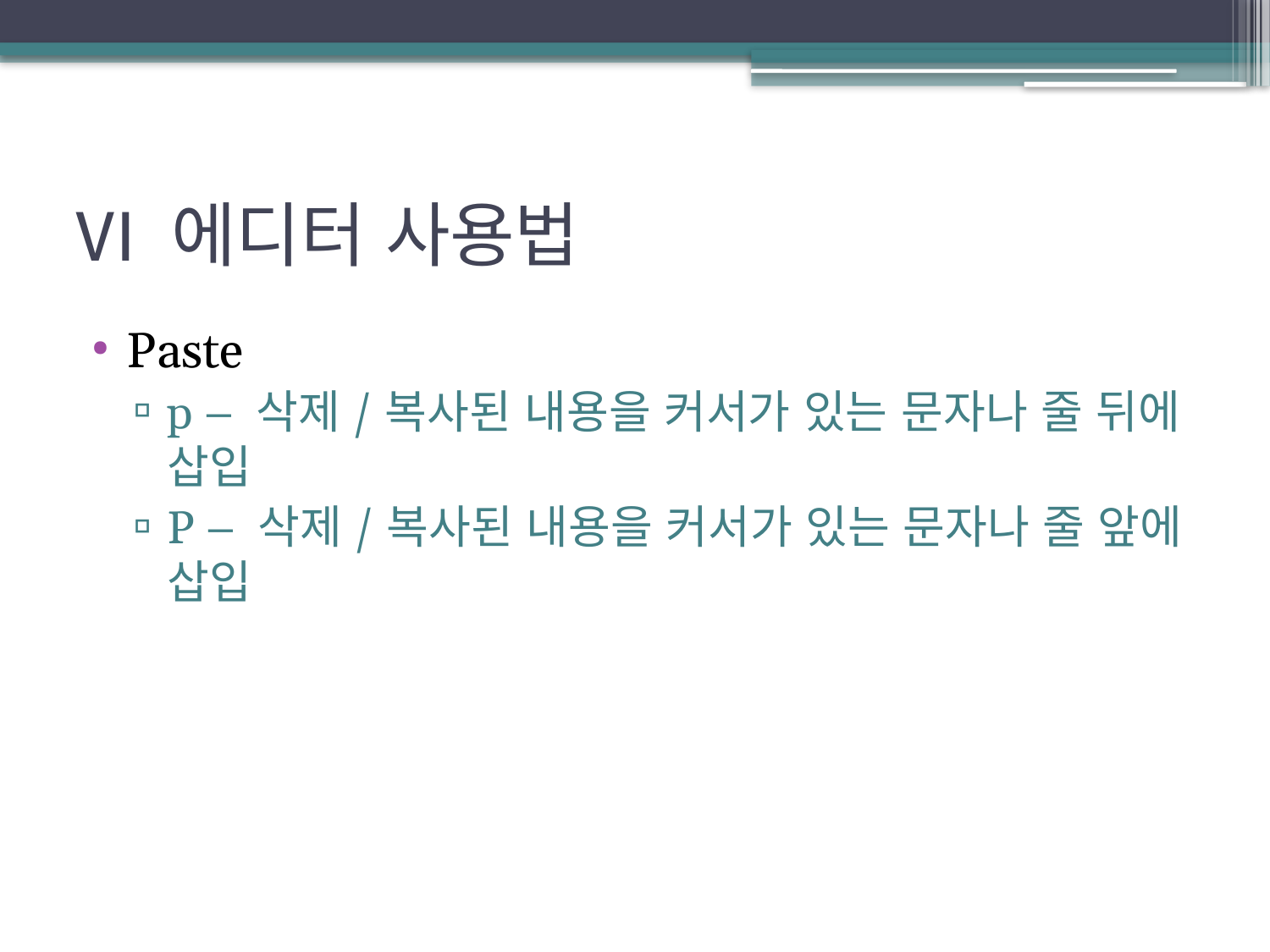

# VI 에디터 사용법
Paste
p – 삭제/복사된 내용을 커서가 있는 문자나 줄 뒤에 삽입
P – 삭제/복사된 내용을 커서가 있는 문자나 줄 앞에 삽입